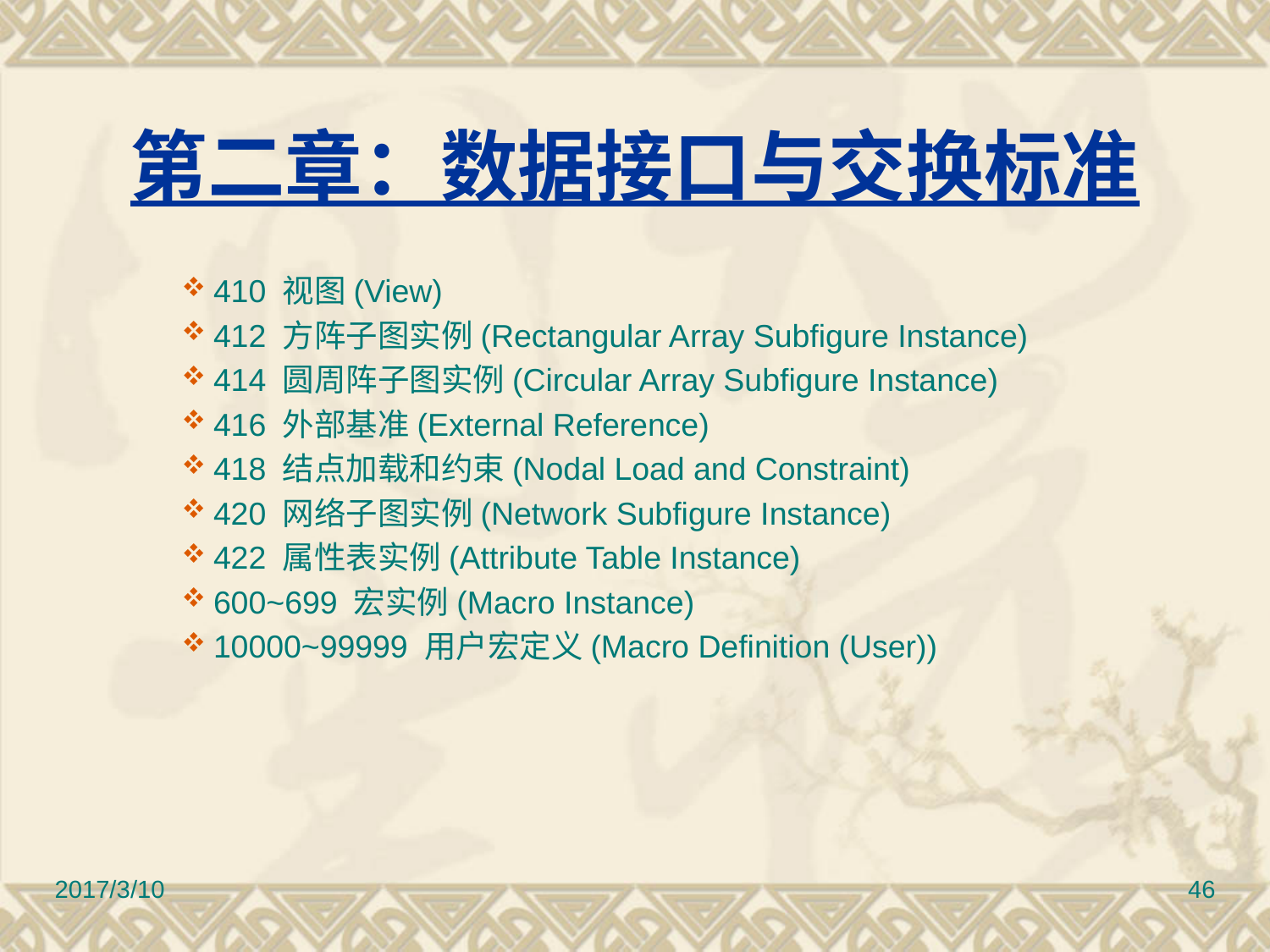

# 第二章：数据接口与交换标准
410 视图(View)
412 方阵子图实例(Rectangular Array Subfigure Instance)
414 圆周阵子图实例(Circular Array Subfigure Instance)
416 外部基准(External Reference)
418 结点加载和约束(Nodal Load and Constraint)
420 网络子图实例(Network Subfigure Instance)
422 属性表实例(Attribute Table Instance)
600~699 宏实例(Macro Instance)
10000~99999 用户宏定义(Macro Definition (User))
2017/3/10
46